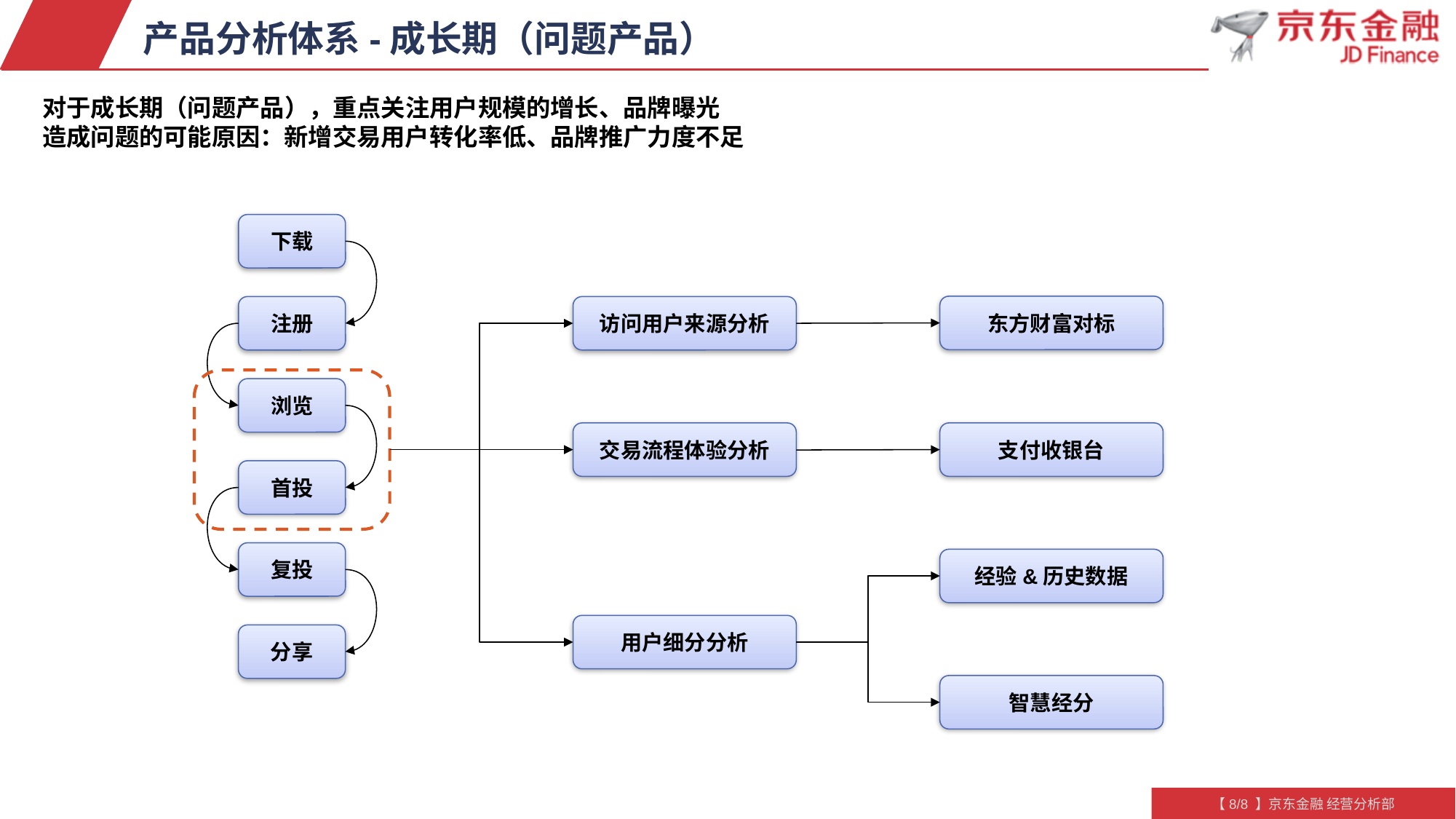

# 产品分析体系-成长期（问题产品）
对于成长期（问题产品），重点关注用户规模的增长、品牌曝光
造成问题的可能原因：新增交易用户转化率低、品牌推广力度不足
下载
东方财富对标
注册
访问用户来源分析

浏览
交易流程体验分析
支付收银台
首投
复投
经验&历史数据
用户细分分析
分享
智慧经分